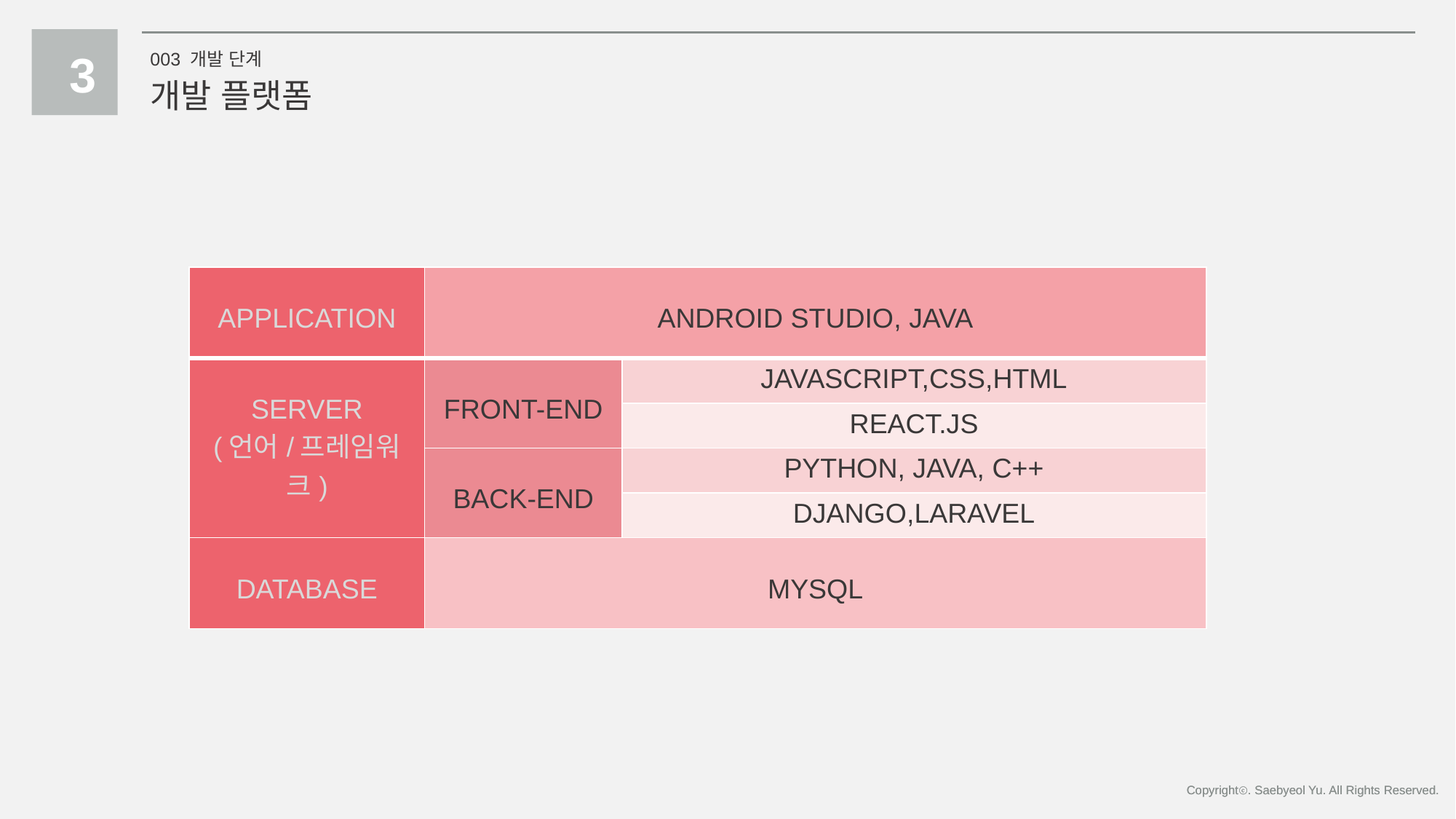

3
003 개발 단계
개발 플랫폼
| APPLICATION | ANDROID STUDIO, JAVA |  |
| --- | --- | --- |
| SERVER (언어/프레임워크) | FRONT-END | JAVASCRIPT,CSS,HTML |
|  |  | REACT.JS |
|  | BACK-END | PYTHON, JAVA, C++ |
|  |  | DJANGO,LARAVEL |
| DATABASE | MYSQL |  |
Copyrightⓒ. Saebyeol Yu. All Rights Reserved.